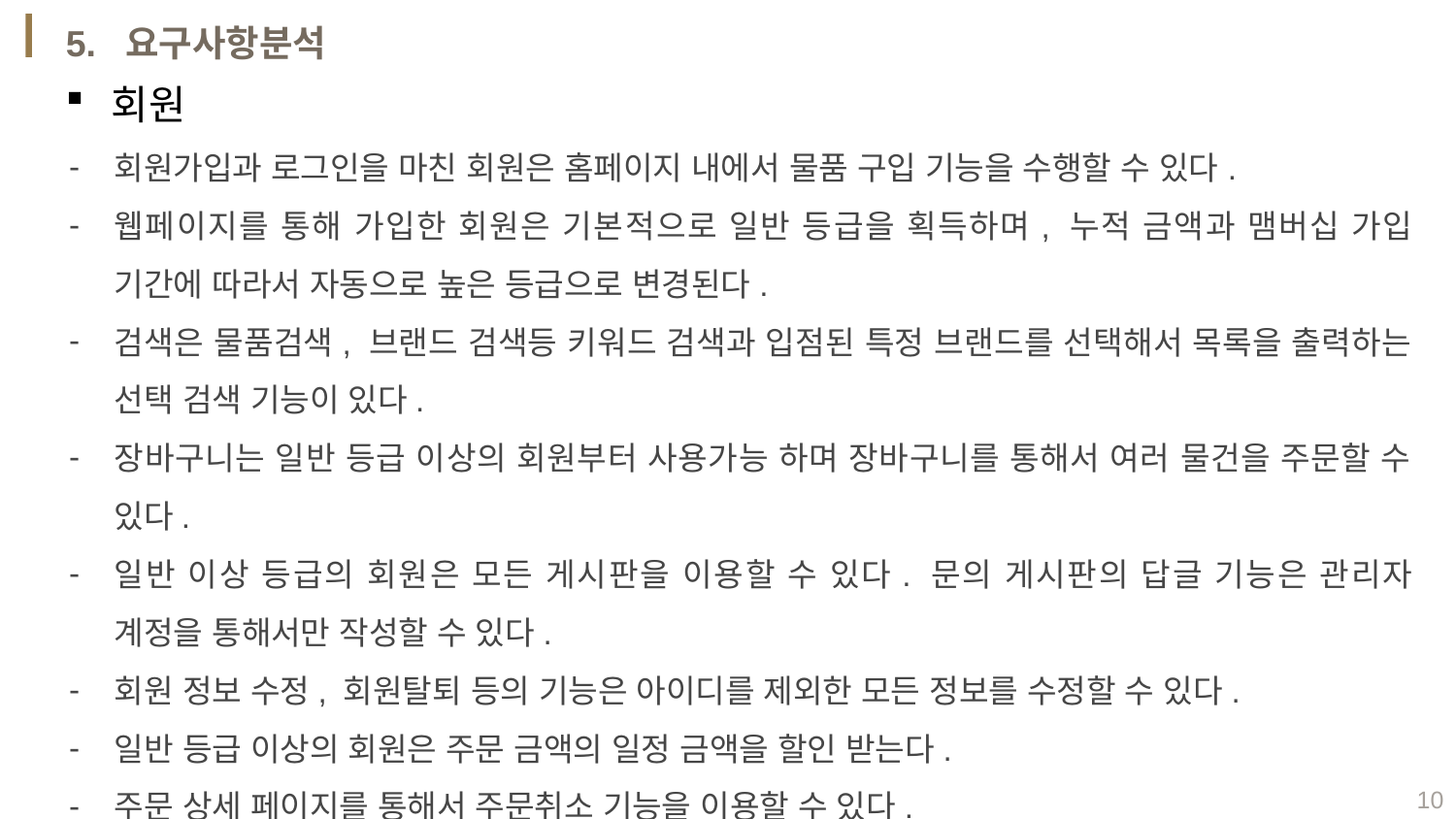

5.  요구사항분석
회원
회원가입과 로그인을 마친 회원은 홈페이지 내에서 물품 구입 기능을 수행할 수 있다.
웹페이지를 통해 가입한 회원은 기본적으로 일반 등급을 획득하며, 누적 금액과 맴버십 가입 기간에 따라서 자동으로 높은 등급으로 변경된다.
검색은 물품검색, 브랜드 검색등 키워드 검색과 입점된 특정 브랜드를 선택해서 목록을 출력하는 선택 검색 기능이 있다.
장바구니는 일반 등급 이상의 회원부터 사용가능 하며 장바구니를 통해서 여러 물건을 주문할 수 있다.
일반 이상 등급의 회원은 모든 게시판을 이용할 수 있다. 문의 게시판의 답글 기능은 관리자 계정을 통해서만 작성할 수 있다.
회원 정보 수정, 회원탈퇴 등의 기능은 아이디를 제외한 모든 정보를 수정할 수 있다.
일반 등급 이상의 회원은 주문 금액의 일정 금액을 할인 받는다.
주문 상세 페이지를 통해서 주문취소 기능을 이용할 수 있다.
10